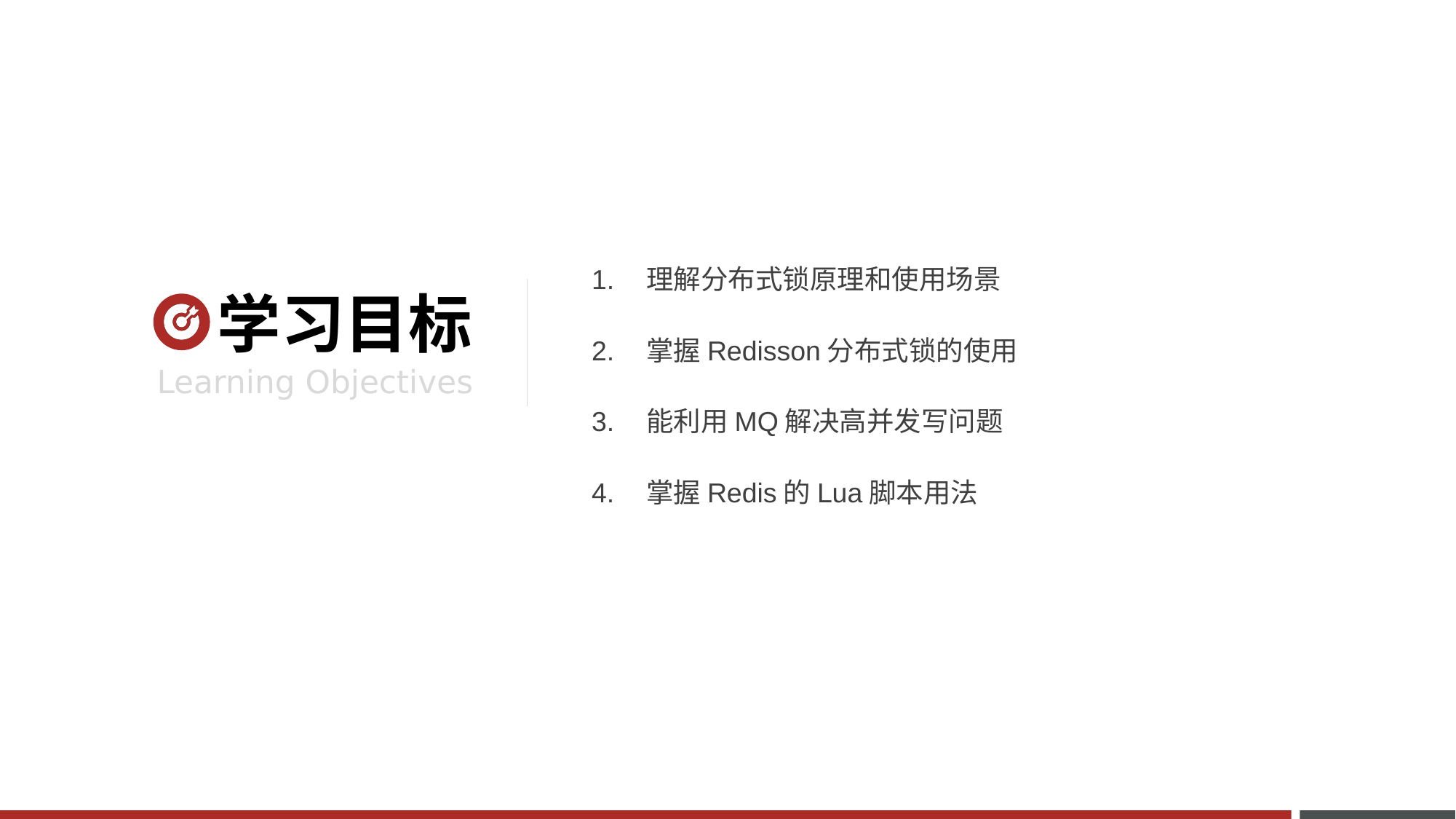

理解分布式锁原理和使用场景
掌握Redisson分布式锁的使用
能利用MQ解决高并发写问题
掌握Redis的Lua脚本用法